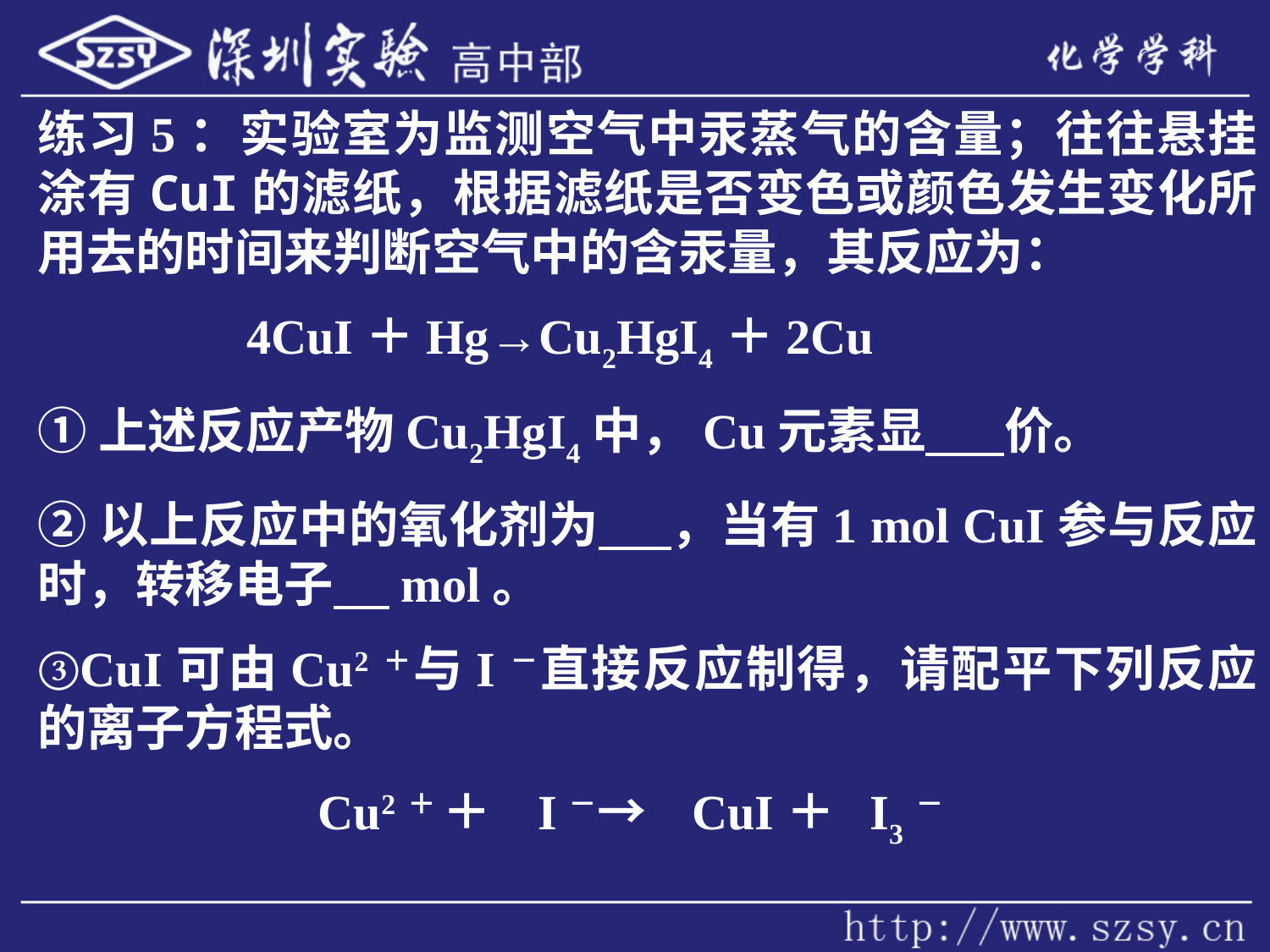

练习5：实验室为监测空气中汞蒸气的含量；往往悬挂涂有CuI的滤纸，根据滤纸是否变色或颜色发生变化所用去的时间来判断空气中的含汞量，其反应为：
　　　　4CuI＋Hg→Cu2HgI4＋2Cu
①上述反应产物Cu2HgI4中，Cu元素显       价。
②以上反应中的氧化剂为      ，当有1 mol CuI参与反应时，转移电子     mol。
③CuI可由Cu2＋与I－直接反应制得，请配平下列反应的离子方程式。
　　　　　  Cu2＋ ＋   I－→   CuI＋  I3－